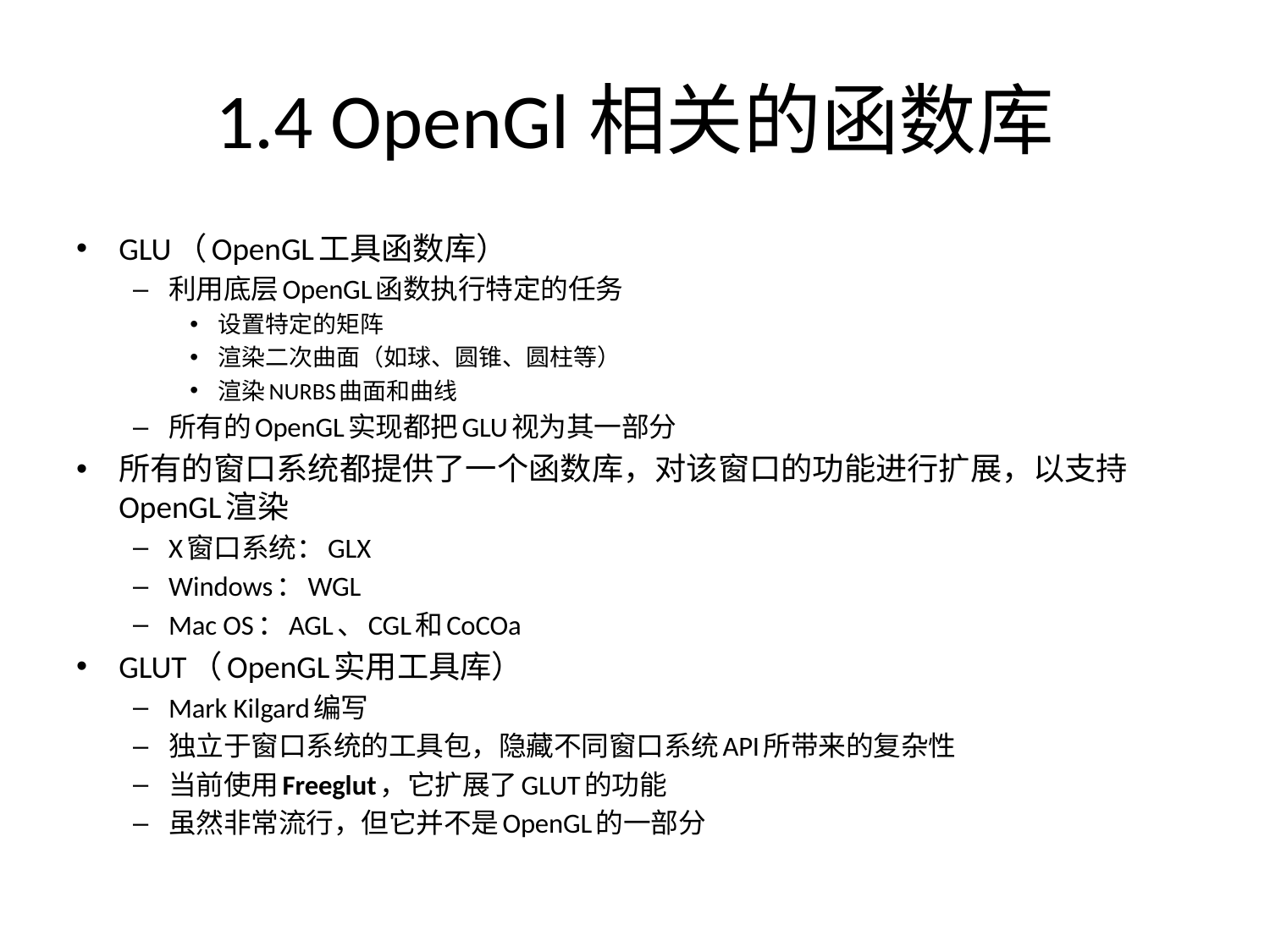

# 1.4 OpenGl相关的函数库
GLU（OpenGL工具函数库）
利用底层OpenGL函数执行特定的任务
设置特定的矩阵
渲染二次曲面（如球、圆锥、圆柱等）
渲染NURBS曲面和曲线
所有的OpenGL实现都把GLU视为其一部分
所有的窗口系统都提供了一个函数库，对该窗口的功能进行扩展，以支持OpenGL渲染
X窗口系统：GLX
Windows：WGL
Mac OS：AGL、CGL和CoCOa
GLUT（OpenGL实用工具库）
Mark Kilgard编写
独立于窗口系统的工具包，隐藏不同窗口系统API所带来的复杂性
当前使用Freeglut，它扩展了GLUT的功能
虽然非常流行，但它并不是OpenGL的一部分